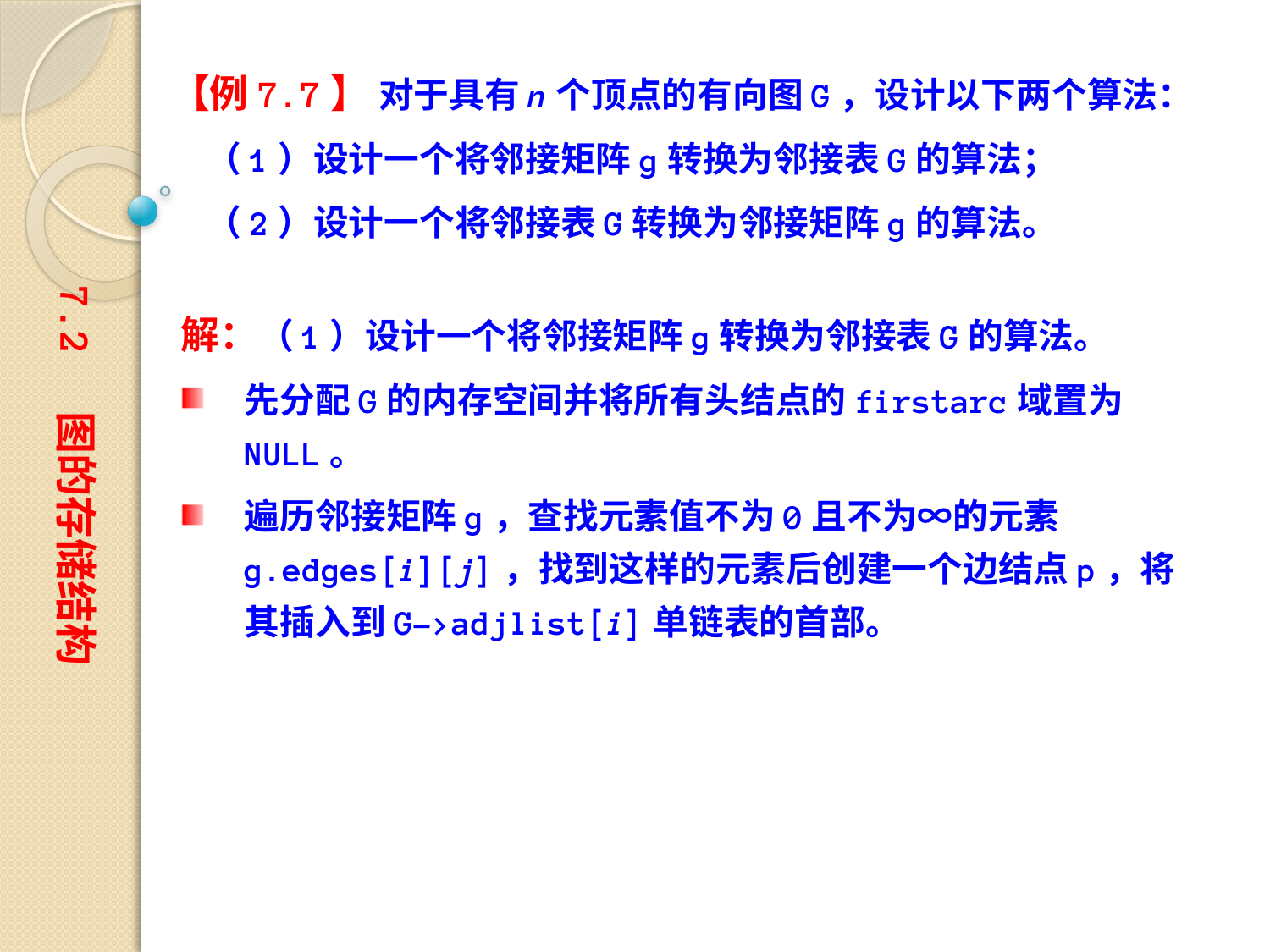

【例7.7】 对于具有n个顶点的有向图G，设计以下两个算法：
　（1）设计一个将邻接矩阵g转换为邻接表G的算法；
　（2）设计一个将邻接表G转换为邻接矩阵g的算法。
7.2  图的存储结构
解：（1）设计一个将邻接矩阵g转换为邻接表G的算法。
先分配G的内存空间并将所有头结点的firstarc域置为NULL。
遍历邻接矩阵g，查找元素值不为0且不为∞的元素g.edges[i][j]，找到这样的元素后创建一个边结点p，将其插入到G->adjlist[i]单链表的首部。